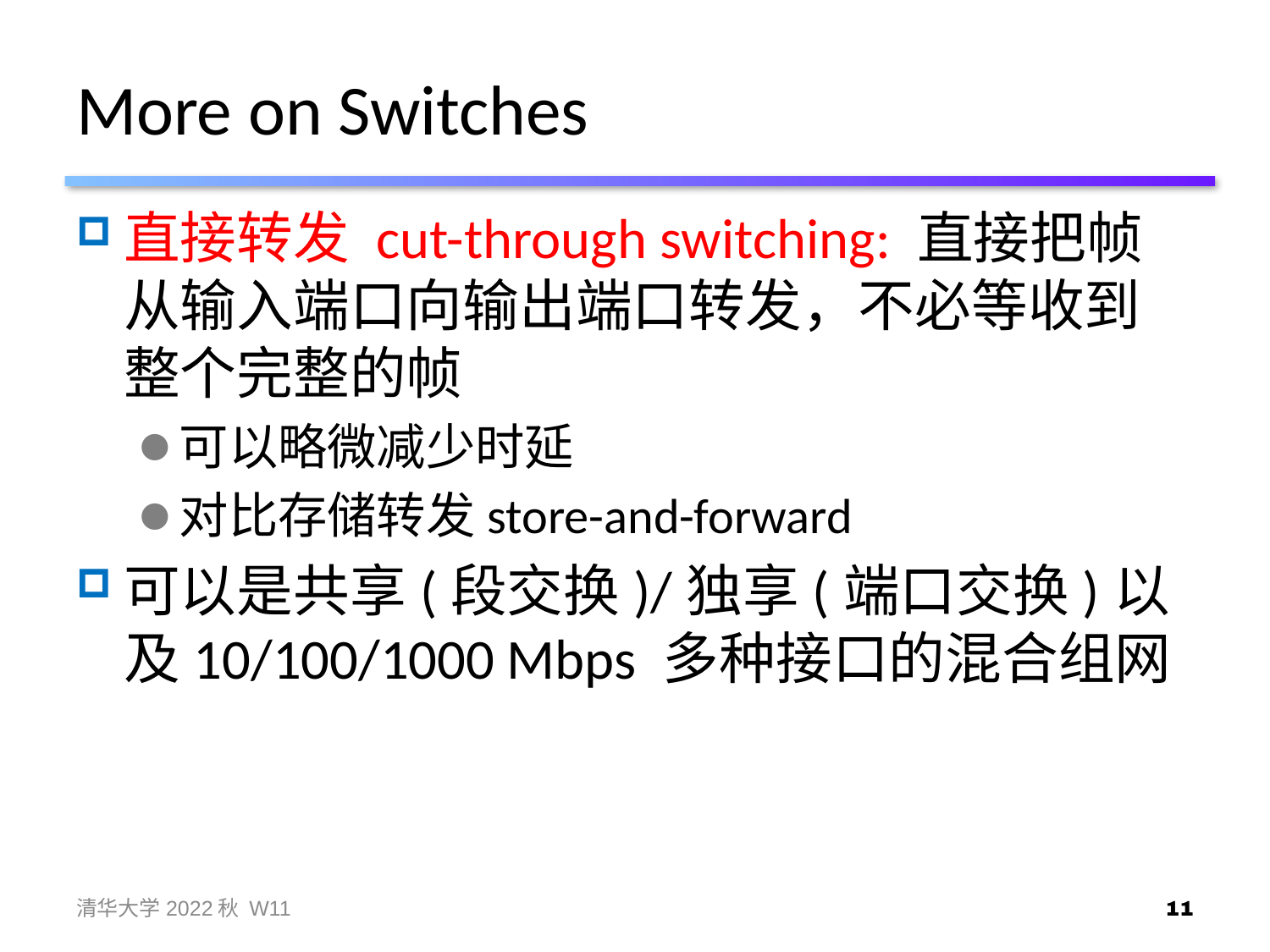

# More on Switches
直接转发 cut-through switching: 直接把帧从输入端口向输出端口转发，不必等收到整个完整的帧
可以略微减少时延
对比存储转发store-and-forward
可以是共享(段交换)/独享(端口交换)以及10/100/1000 Mbps 多种接口的混合组网

清华大学2022秋 W11
11